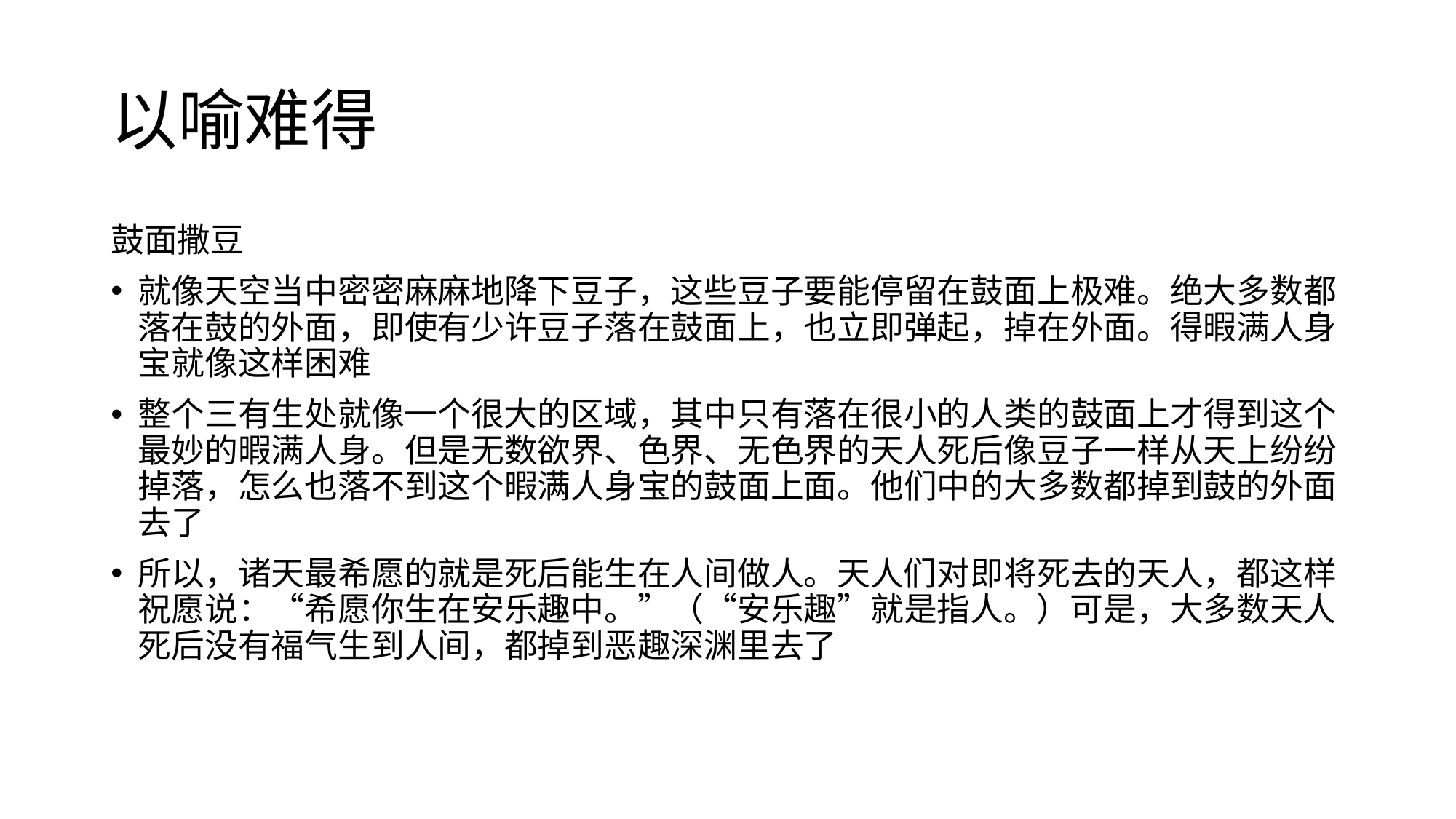

# 以喻难得
鼓面撒豆
就像天空当中密密麻麻地降下豆子，这些豆子要能停留在鼓面上极难。绝大多数都落在鼓的外面，即使有少许豆子落在鼓面上，也立即弹起，掉在外面。得暇满人身宝就像这样困难
整个三有生处就像一个很大的区域，其中只有落在很小的人类的鼓面上才得到这个最妙的暇满人身。但是无数欲界、色界、无色界的天人死后像豆子一样从天上纷纷掉落，怎么也落不到这个暇满人身宝的鼓面上面。他们中的大多数都掉到鼓的外面去了
所以，诸天最希愿的就是死后能生在人间做人。天人们对即将死去的天人，都这样祝愿说：“希愿你生在安乐趣中。”（“安乐趣”就是指人。）可是，大多数天人死后没有福气生到人间，都掉到恶趣深渊里去了